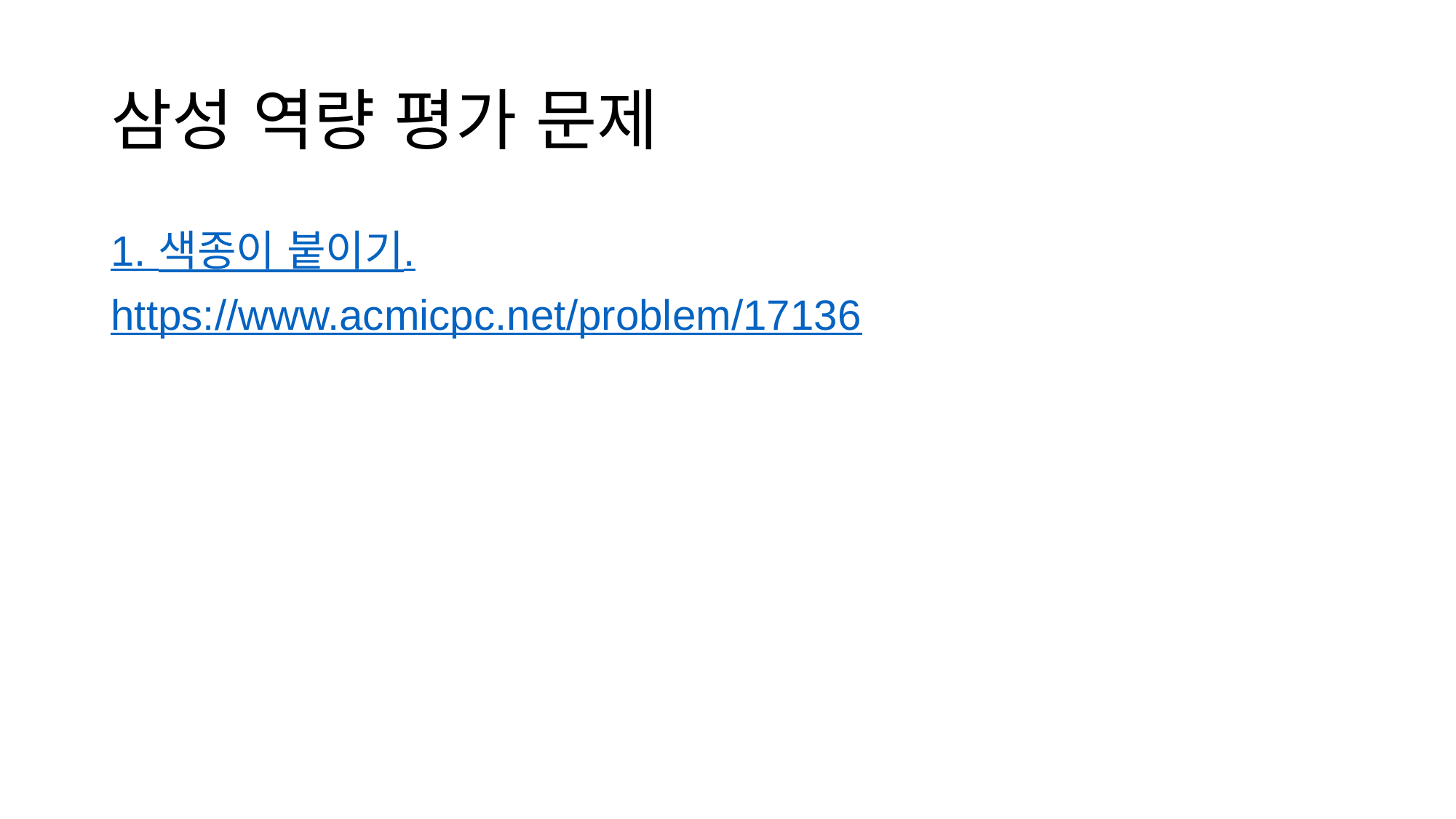

# 삼성 역량 평가 문제
1. 색종이 붙이기.
https://www.acmicpc.net/problem/17136